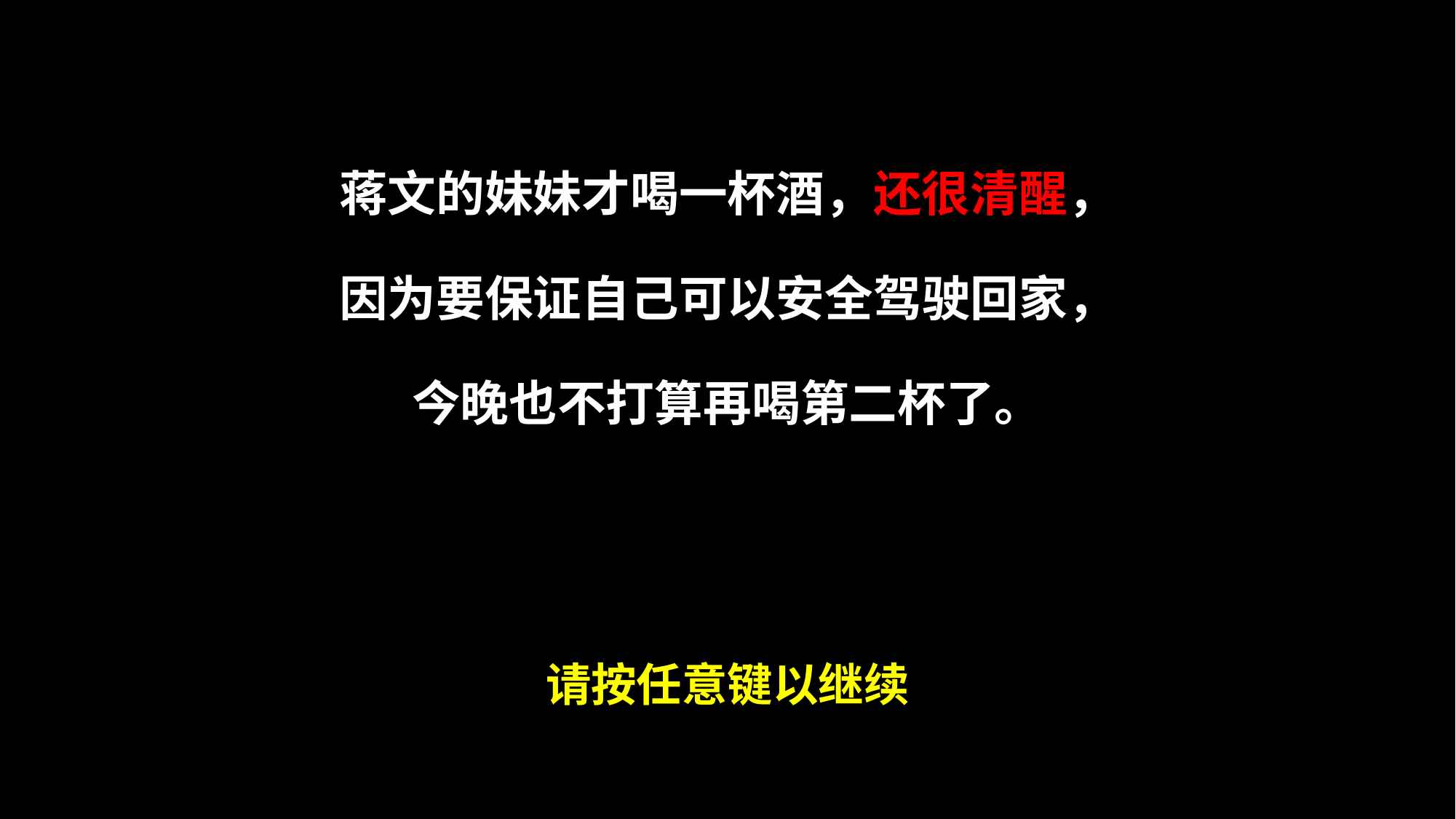

# 蒋文的妹妹才喝一杯酒，还很清醒， 因为要保证自己可以安全驾驶回家， 今晚也不打算再喝第二杯了。
请按任意键以继续